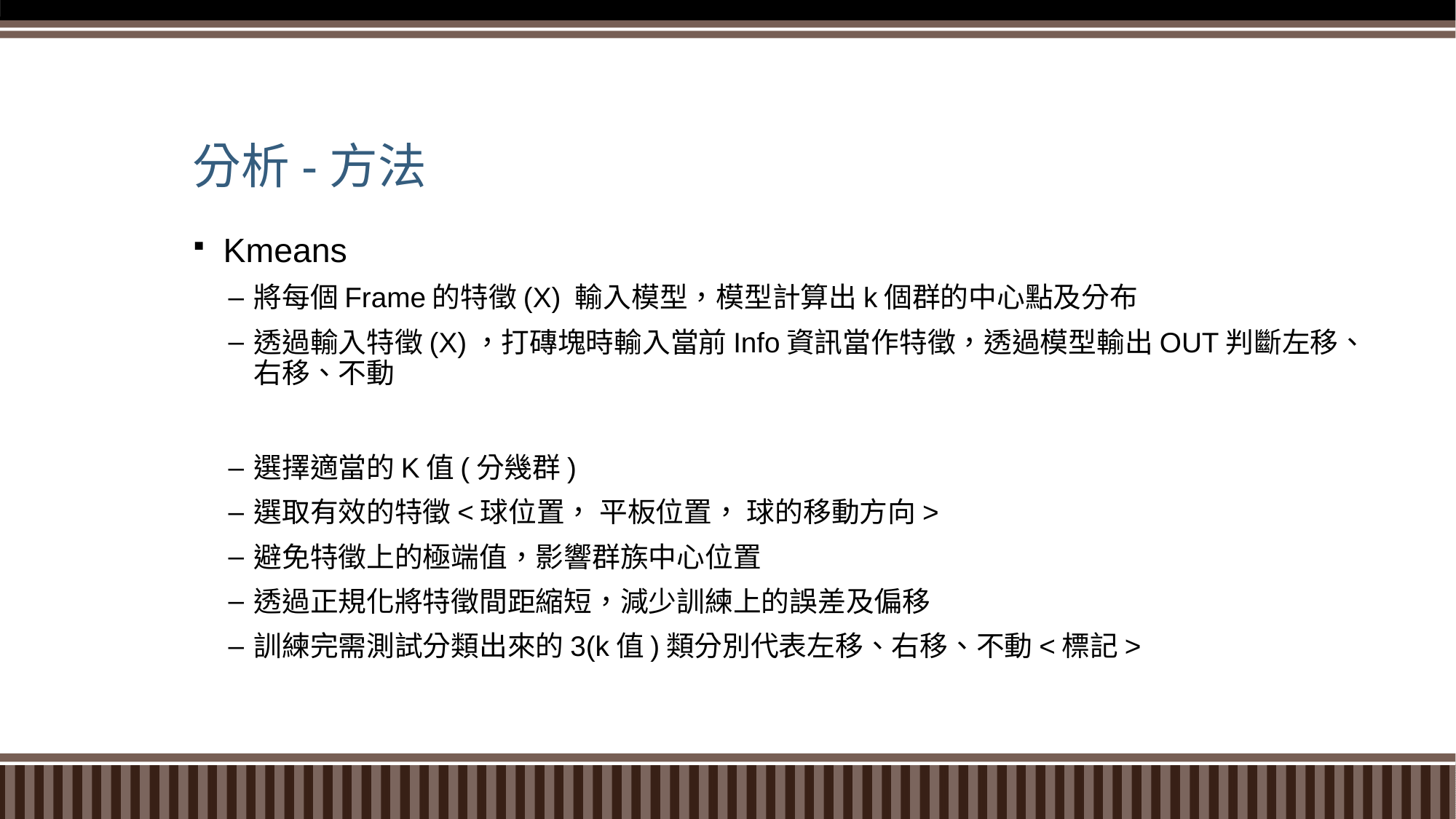

# 分析-方法
Kmeans
將每個Frame的特徵(X) 輸入模型，模型計算出k個群的中心點及分布
透過輸入特徵(X)，打磚塊時輸入當前Info資訊當作特徵，透過模型輸出OUT判斷左移、右移、不動

選擇適當的K值(分幾群)
選取有效的特徵<球位置， 平板位置， 球的移動方向>
避免特徵上的極端值，影響群族中心位置
透過正規化將特徵間距縮短，減少訓練上的誤差及偏移
訓練完需測試分類出來的3(k值)類分別代表左移、右移、不動<標記>